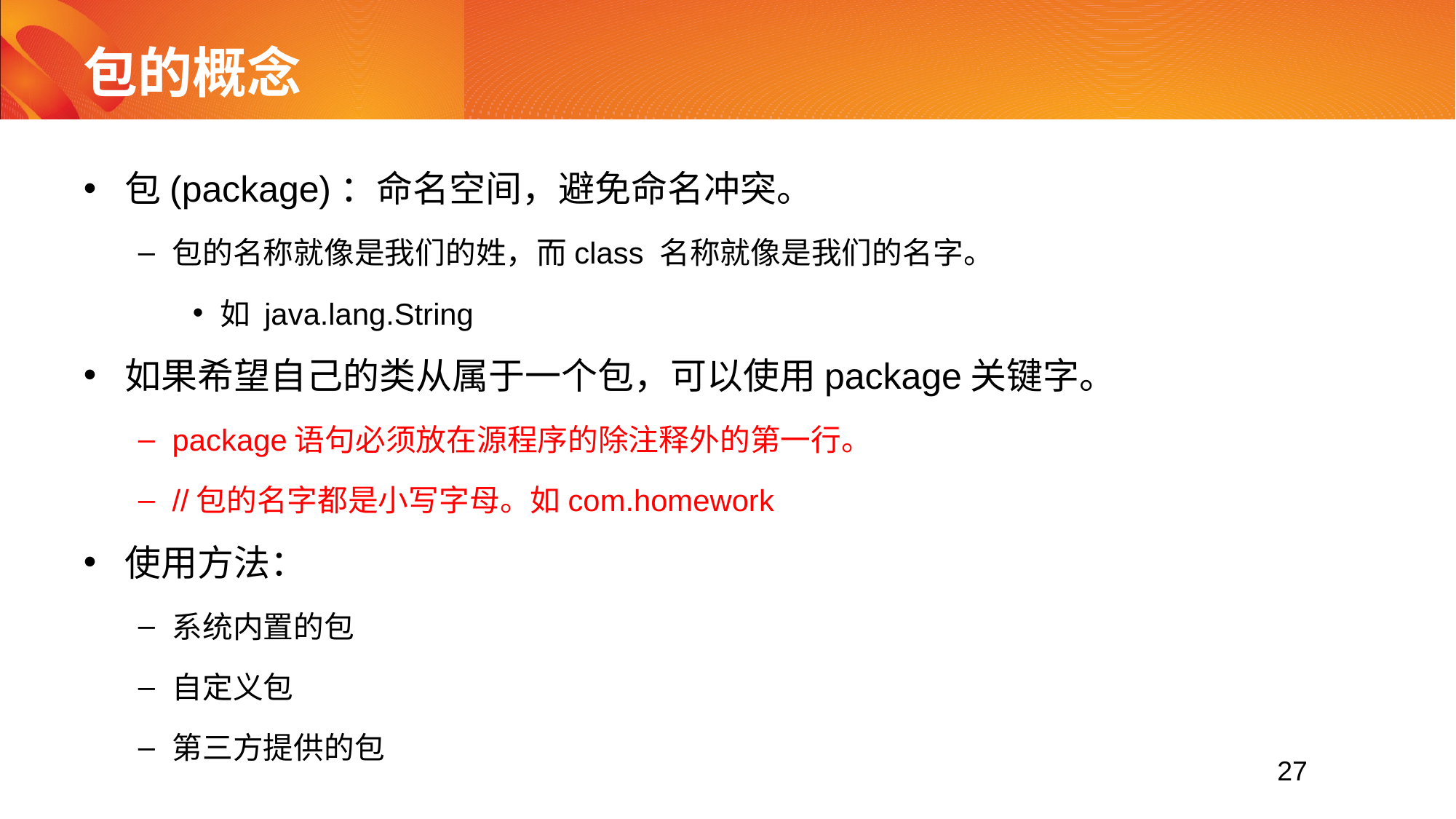

# 包的概念
包(package)：命名空间，避免命名冲突。
包的名称就像是我们的姓，而class 名称就像是我们的名字。
如 java.lang.String
如果希望自己的类从属于一个包，可以使用package关键字。
package语句必须放在源程序的除注释外的第一行。
//包的名字都是小写字母。如com.homework
使用方法：
系统内置的包
自定义包
第三方提供的包